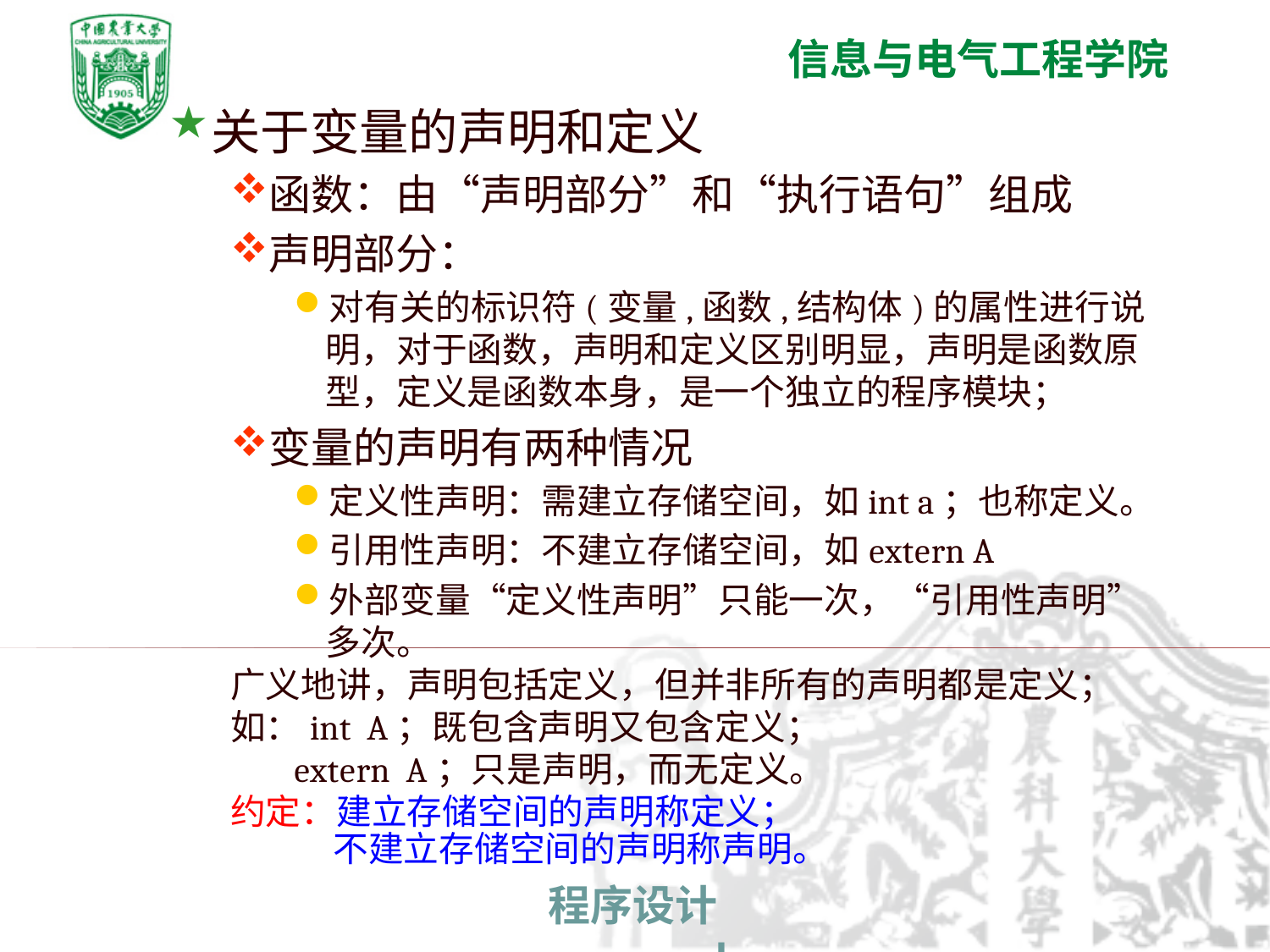

关于变量的声明和定义
函数：由“声明部分”和“执行语句”组成
声明部分：
对有关的标识符(变量,函数,结构体)的属性进行说明，对于函数，声明和定义区别明显，声明是函数原型，定义是函数本身，是一个独立的程序模块；
变量的声明有两种情况
定义性声明：需建立存储空间，如int a；也称定义。
引用性声明：不建立存储空间，如extern A
外部变量“定义性声明”只能一次，“引用性声明”多次。
广义地讲，声明包括定义，但并非所有的声明都是定义；
如：int  A；既包含声明又包含定义；
        extern  A；只是声明，而无定义。
约定：建立存储空间的声明称定义；
            不建立存储空间的声明称声明。